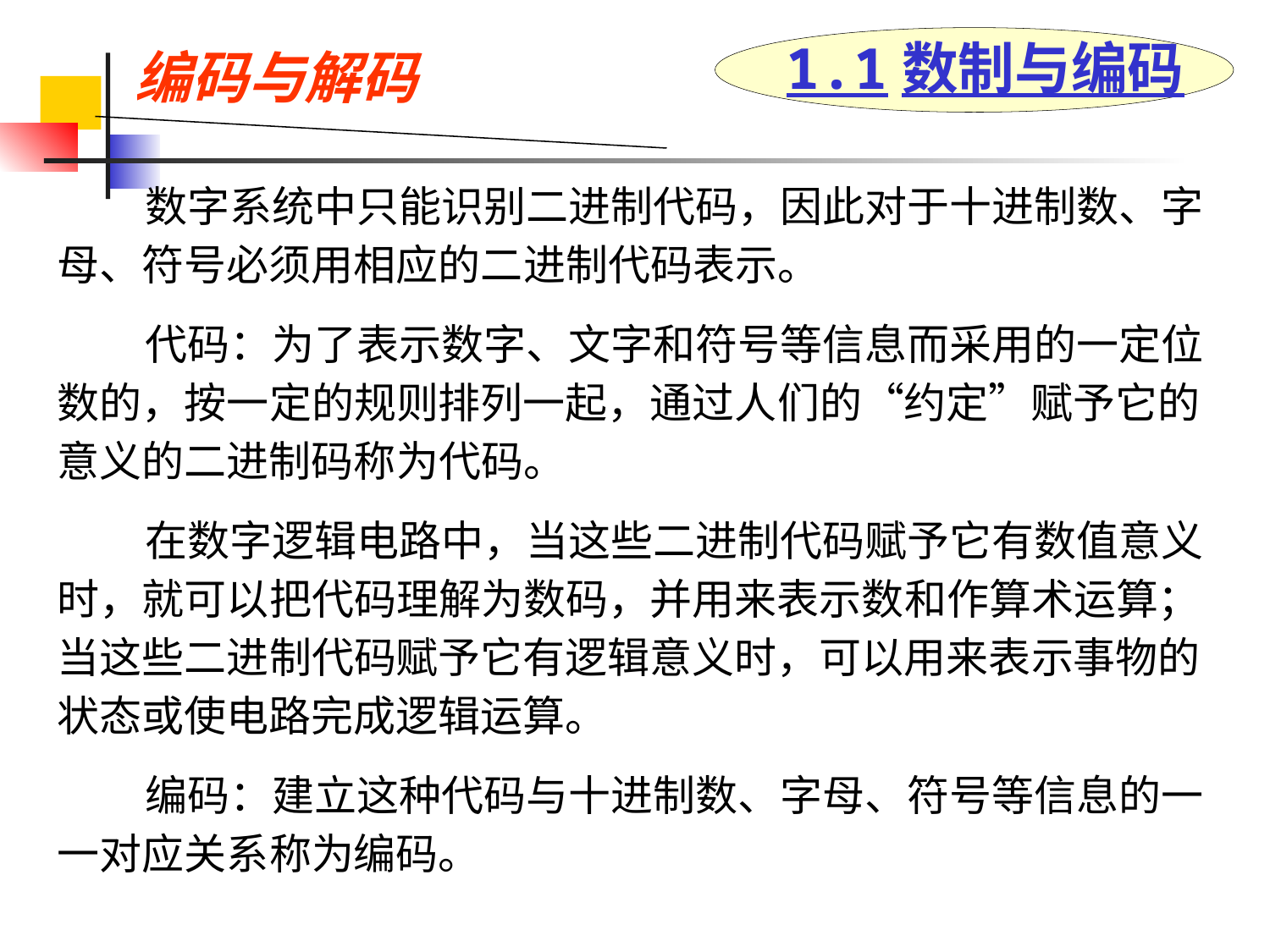

1.1数制与编码

编码与解码

	数字系统中只能识别二进制代码，因此对于十进制数、字母、符号必须用相应的二进制代码表示。
	代码：为了表示数字、文字和符号等信息而采用的一定位数的，按一定的规则排列一起，通过人们的“约定”赋予它的意义的二进制码称为代码。
	在数字逻辑电路中，当这些二进制代码赋予它有数值意义时，就可以把代码理解为数码，并用来表示数和作算术运算；当这些二进制代码赋予它有逻辑意义时，可以用来表示事物的状态或使电路完成逻辑运算。
	编码：建立这种代码与十进制数、字母、符号等信息的一一对应关系称为编码。